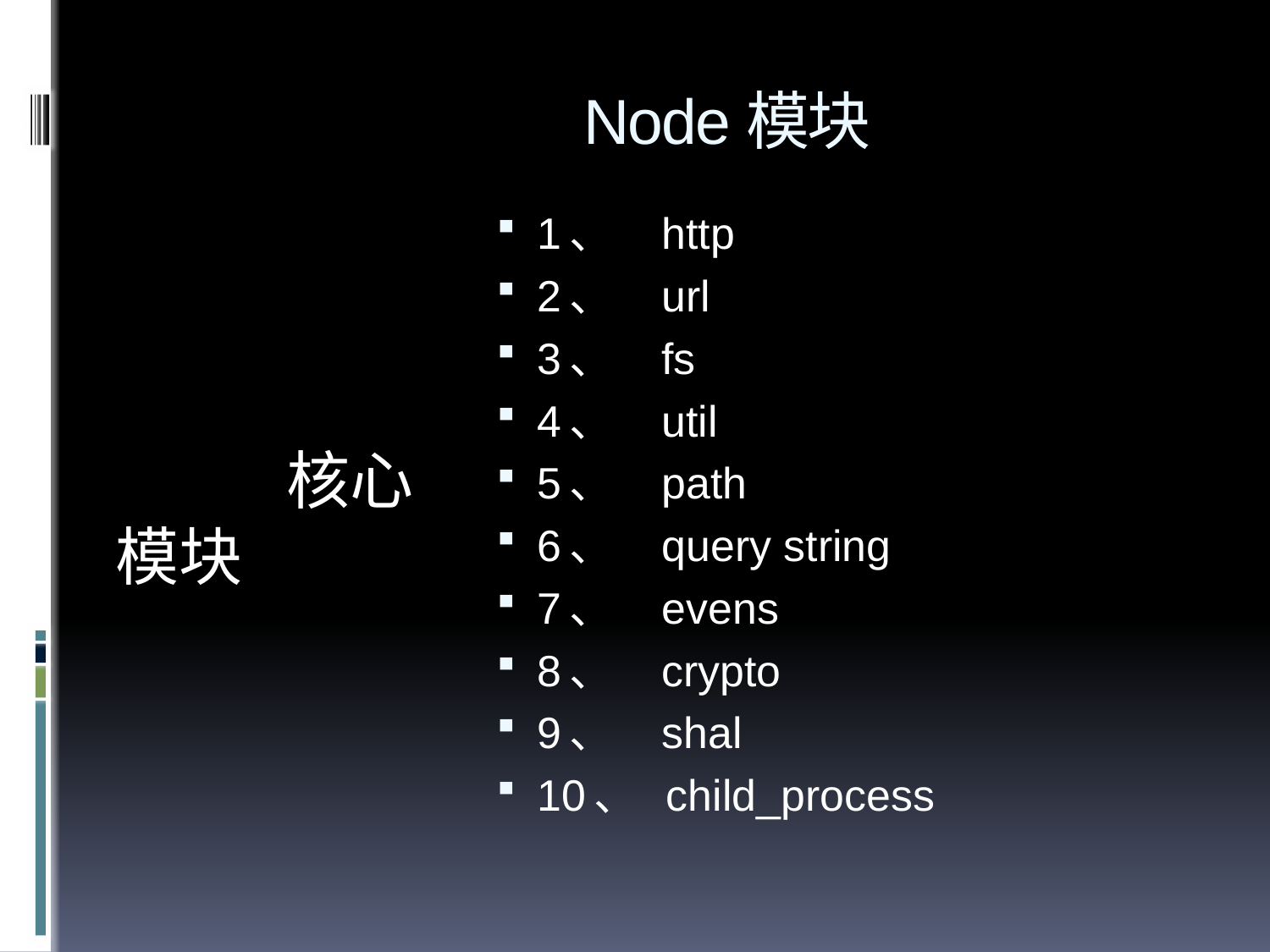

# Node模块
           核心模块
1、    http
2、    url
3、    fs
4、    util
5、    path
6、    query string
7、    evens
8、    crypto
9、    shal
10、  child_process